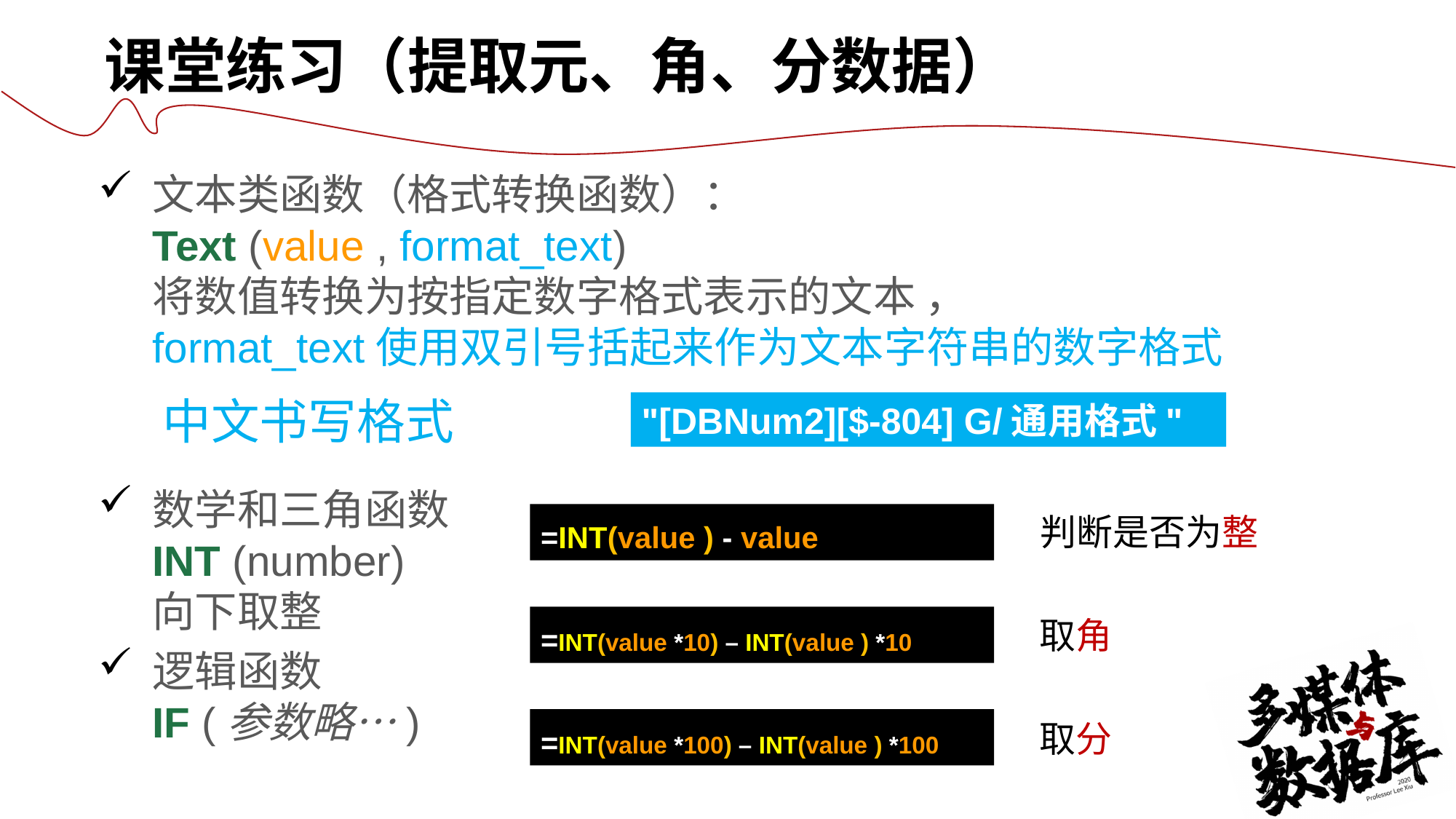

课堂练习（提取元、角、分数据）
文本类函数（格式转换函数）：
Text (value , format_text)
将数值转换为按指定数字格式表示的文本 ，
format_text使用双引号括起来作为文本字符串的数字格式
数学和三角函数
INT (number)
向下取整
逻辑函数
IF (参数略…)
中文书写格式
"[DBNum2][$-804] G/通用格式"
=INT(value ) - value
判断是否为整
=INT(value *10) – INT(value ) *10
取角
=INT(value *100) – INT(value ) *100
取分